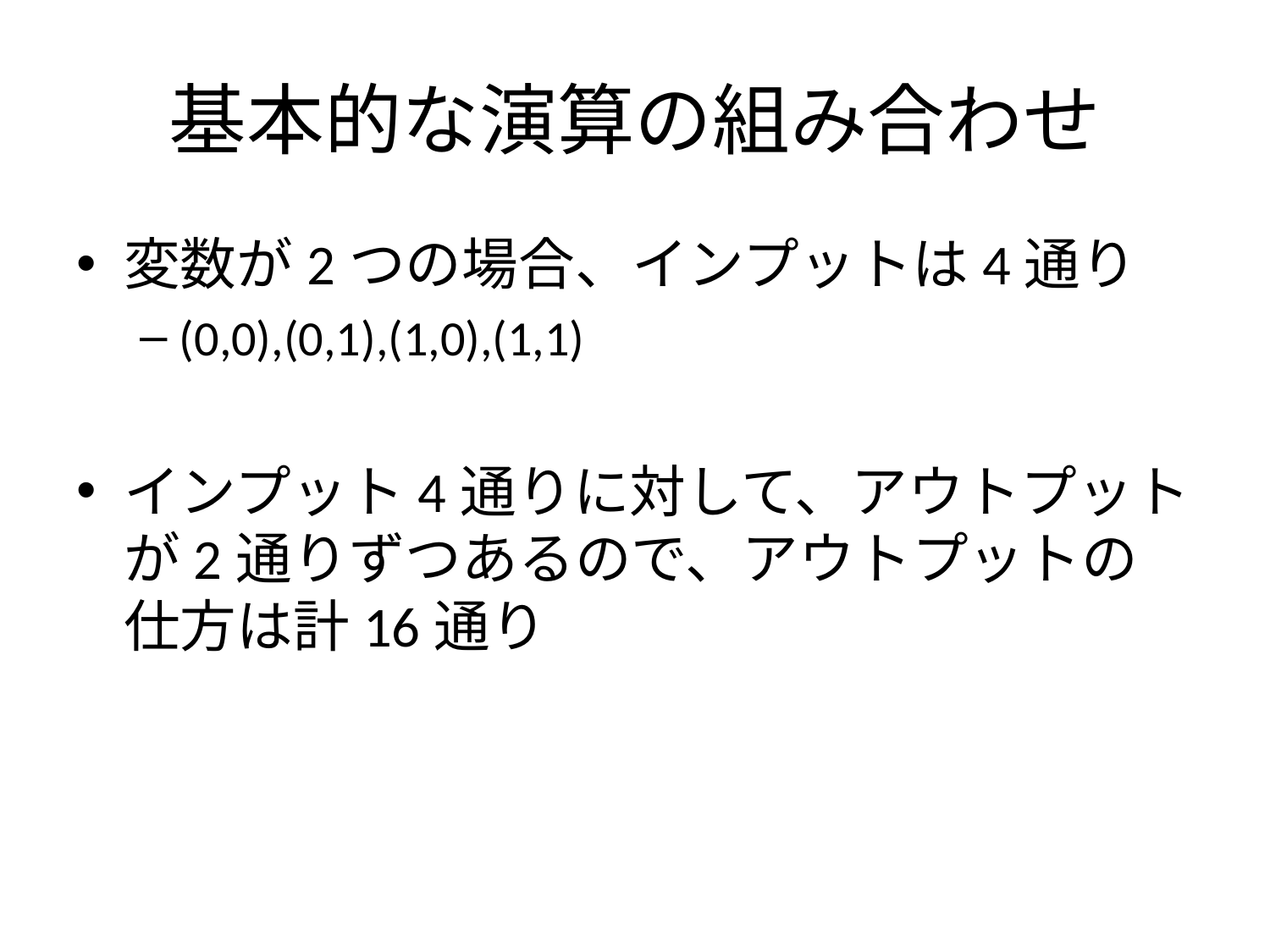

# 基本的な演算の組み合わせ
変数が2つの場合、インプットは4通り
(0,0),(0,1),(1,0),(1,1)

インプット4通りに対して、アウトプットが2通りずつあるので、アウトプットの仕方は計16通り